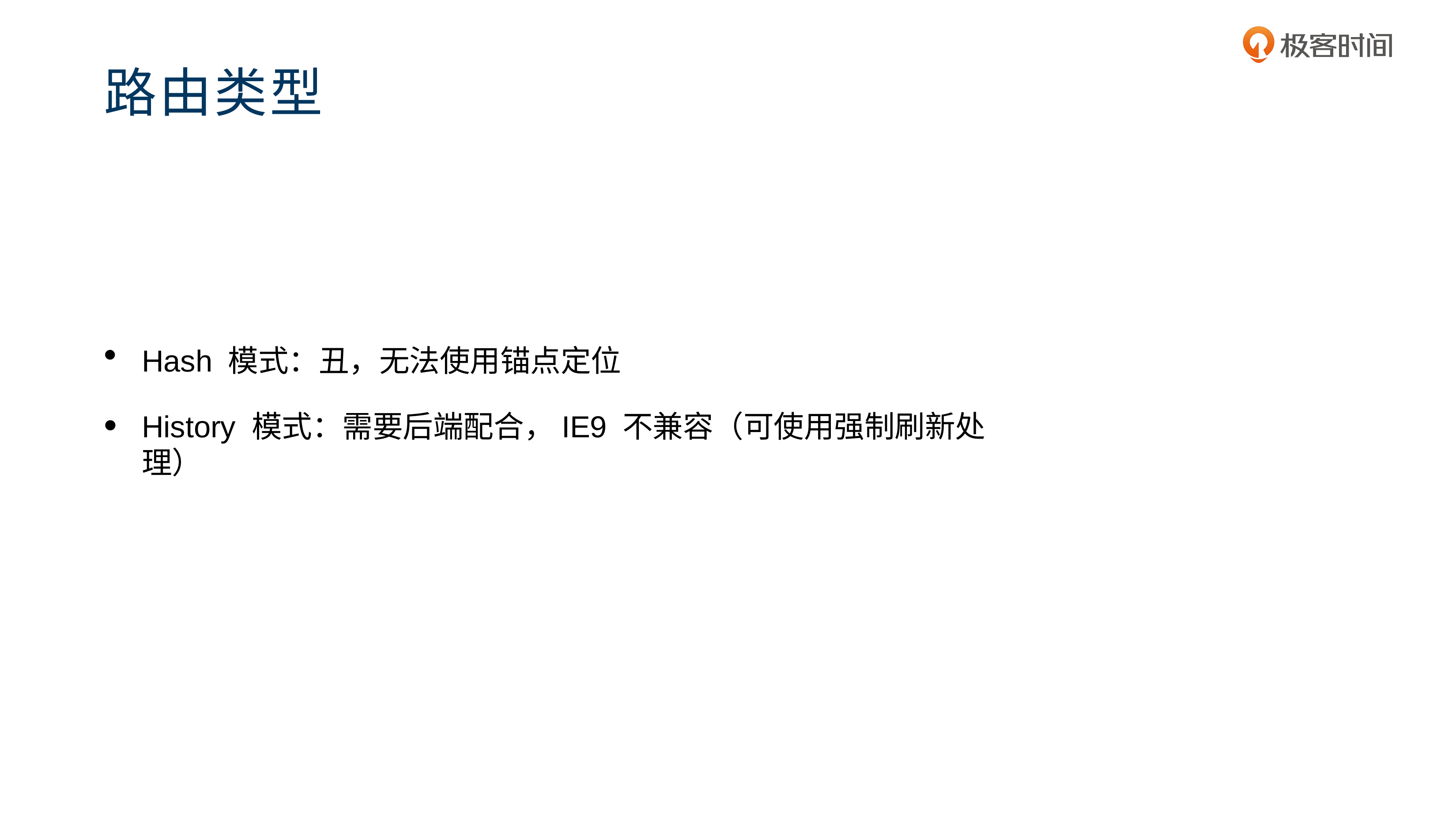

# 路由类型
Hash 模式：丑，无法使用锚点定位

History 模式：需要后端配合，IE9 不兼容（可使用强制刷新处理）